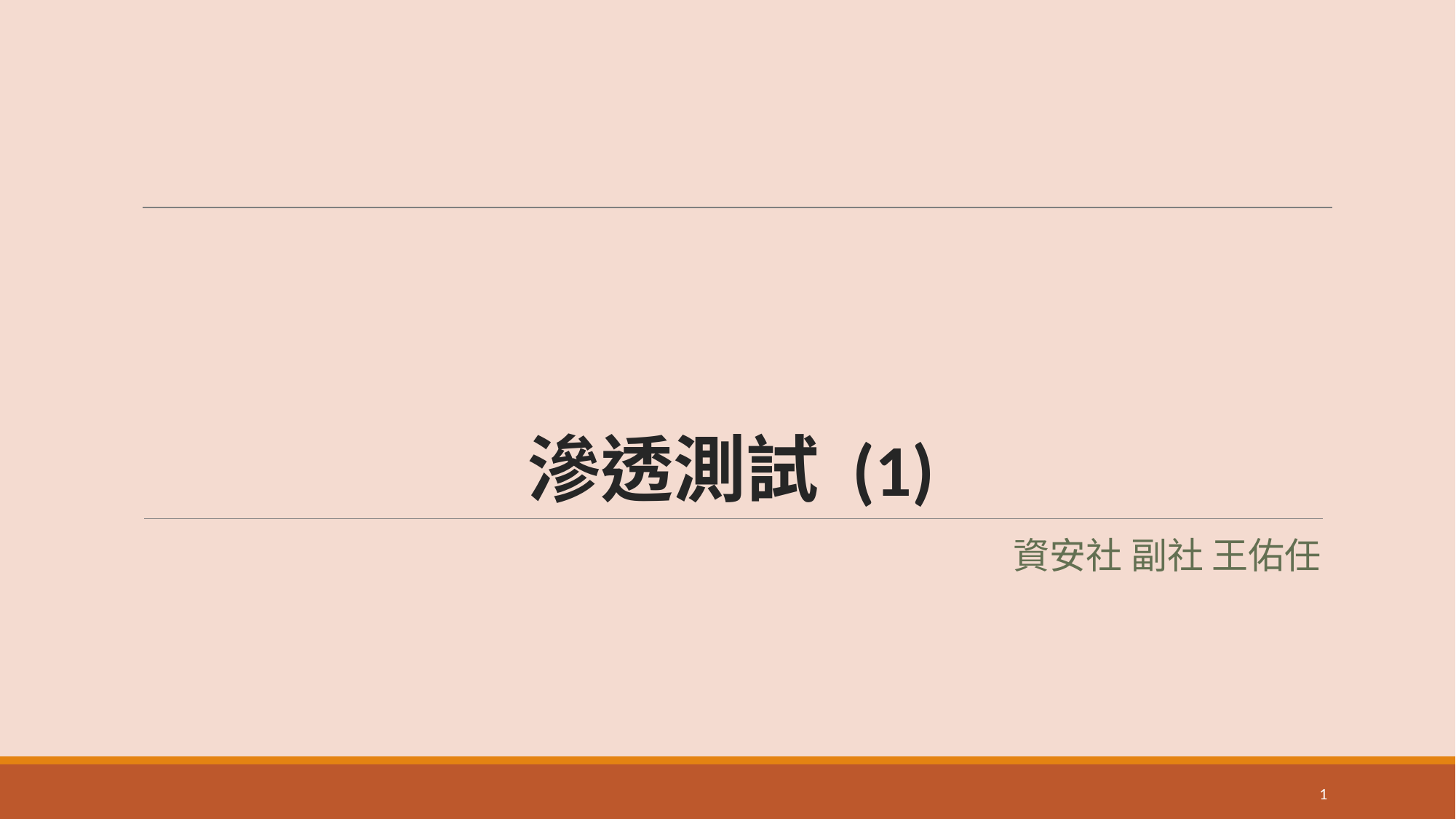

# 滲透測試 (1)
資安社 副社 王佑任
1